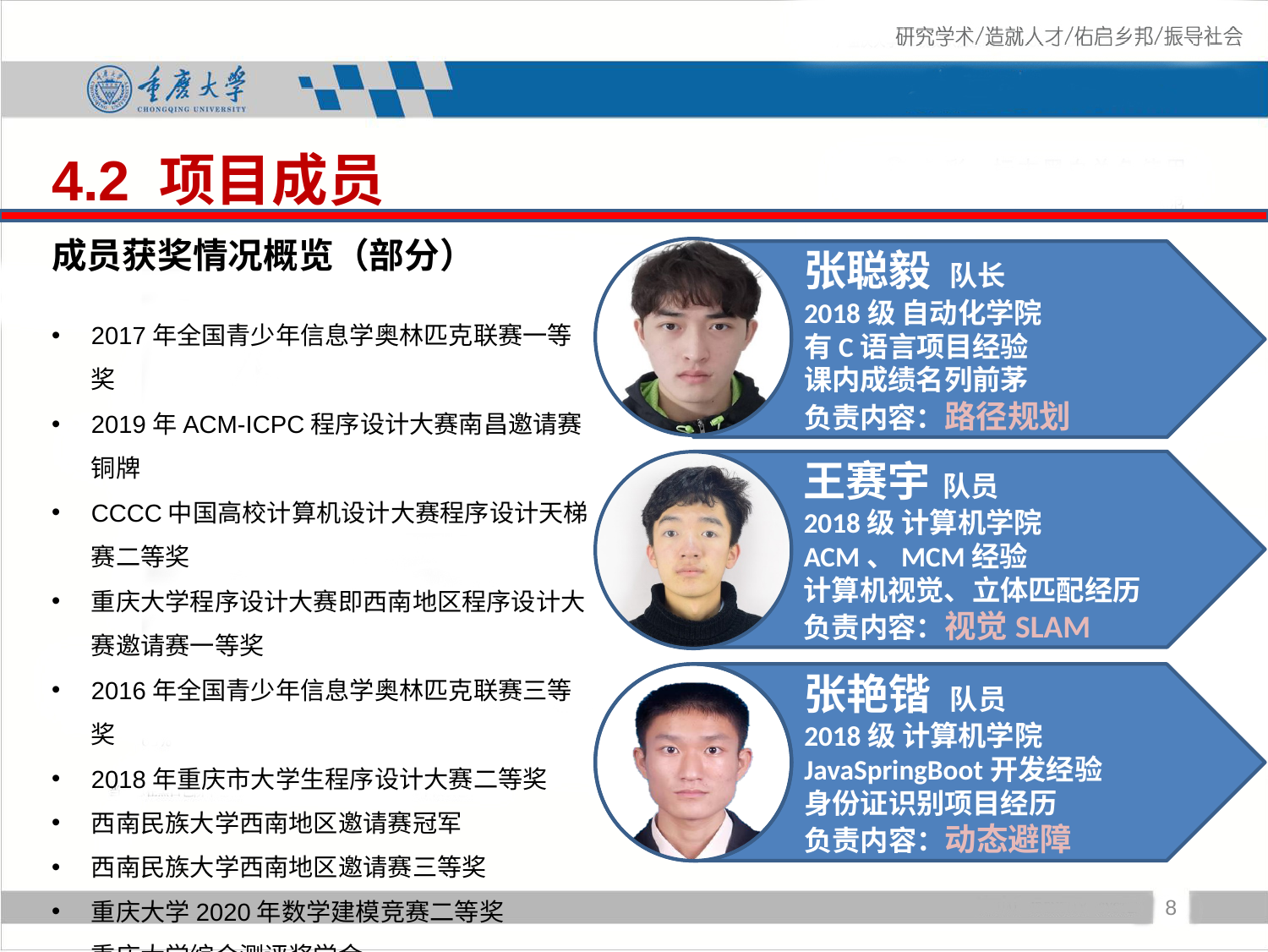

4.2 项目成员

成员获奖情况概览（部分）

2017年全国青少年信息学奥林匹克联赛一等奖
2019年ACM-ICPC程序设计大赛南昌邀请赛铜牌
CCCC中国高校计算机设计大赛程序设计天梯赛二等奖
重庆大学程序设计大赛即西南地区程序设计大赛邀请赛一等奖
2016年全国青少年信息学奥林匹克联赛三等奖
2018年重庆市大学生程序设计大赛二等奖
西南民族大学西南地区邀请赛冠军
西南民族大学西南地区邀请赛三等奖
重庆大学2020年数学建模竞赛二等奖
重庆大学综合测评奖学金
成员CET-6均分550+

张聪毅  队长
2018级 自动化学院
有C语言项目经验
课内成绩名列前茅
负责内容：路径规划
王赛宇  队员
2018级 计算机学院
ACM、MCM经验
计算机视觉、立体匹配经历
负责内容：视觉SLAM

张艳锴  队员
2018级 计算机学院
JavaSpringBoot开发经验
身份证识别项目经历
负责内容：动态避障
8